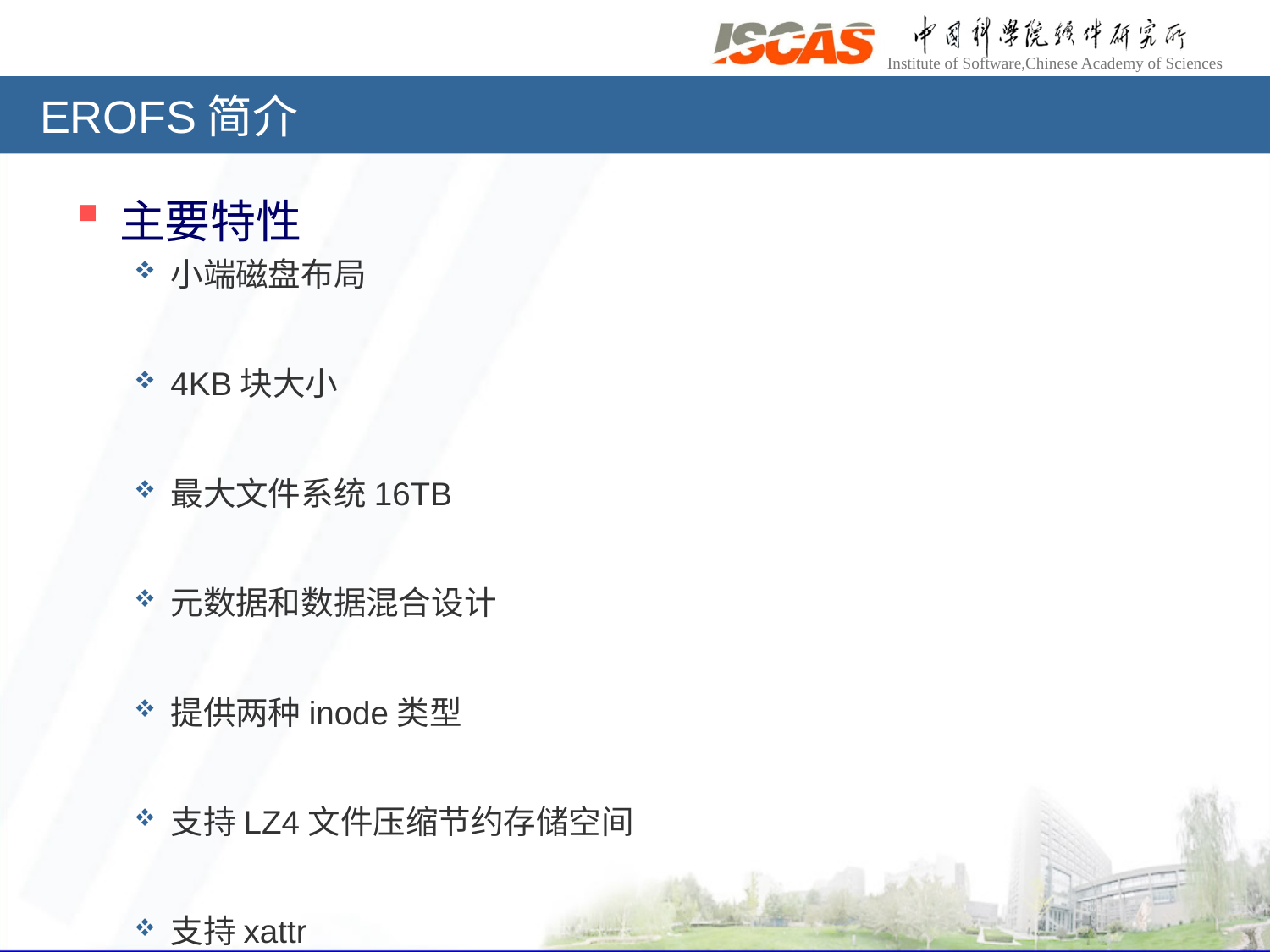

# EROFS简介
主要特性
小端磁盘布局

4KB块大小

最大文件系统16TB

元数据和数据混合设计

提供两种inode类型

支持LZ4文件压缩节约存储空间

支持xattr